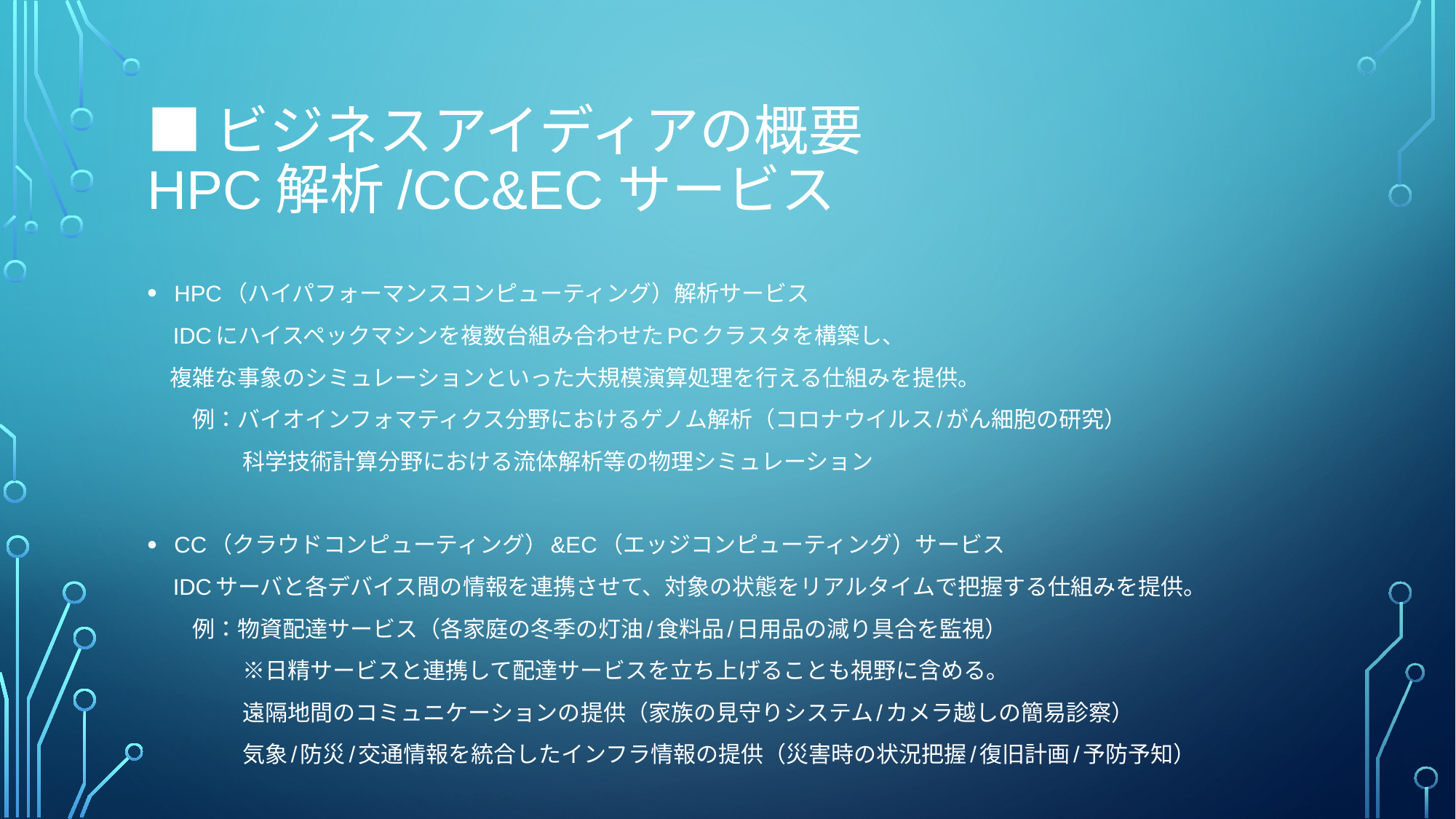

# ■ビジネスアイディアの概要 HPC解析/CC&ECサービス
HPC（ハイパフォーマンスコンピューティング）解析サービス
　IDCにハイスペックマシンを複数台組み合わせたPCクラスタを構築し、
　複雑な事象のシミュレーションといった大規模演算処理を行える仕組みを提供。
　　例：バイオインフォマティクス分野におけるゲノム解析（コロナウイルス/がん細胞の研究）
　　　　 科学技術計算分野における流体解析等の物理シミュレーション

CC（クラウドコンピューティング）&EC（エッジコンピューティング）サービス
　IDCサーバと各デバイス間の情報を連携させて、対象の状態をリアルタイムで把握する仕組みを提供。
　　例：物資配達サービス（各家庭の冬季の灯油/食料品/日用品の減り具合を監視）
　　　　 ※日精サービスと連携して配達サービスを立ち上げることも視野に含める。
　　　　 遠隔地間のコミュニケーションの提供（家族の見守りシステム/カメラ越しの簡易診察）
　　　　 気象/防災/交通情報を統合したインフラ情報の提供（災害時の状況把握/復旧計画/予防予知）